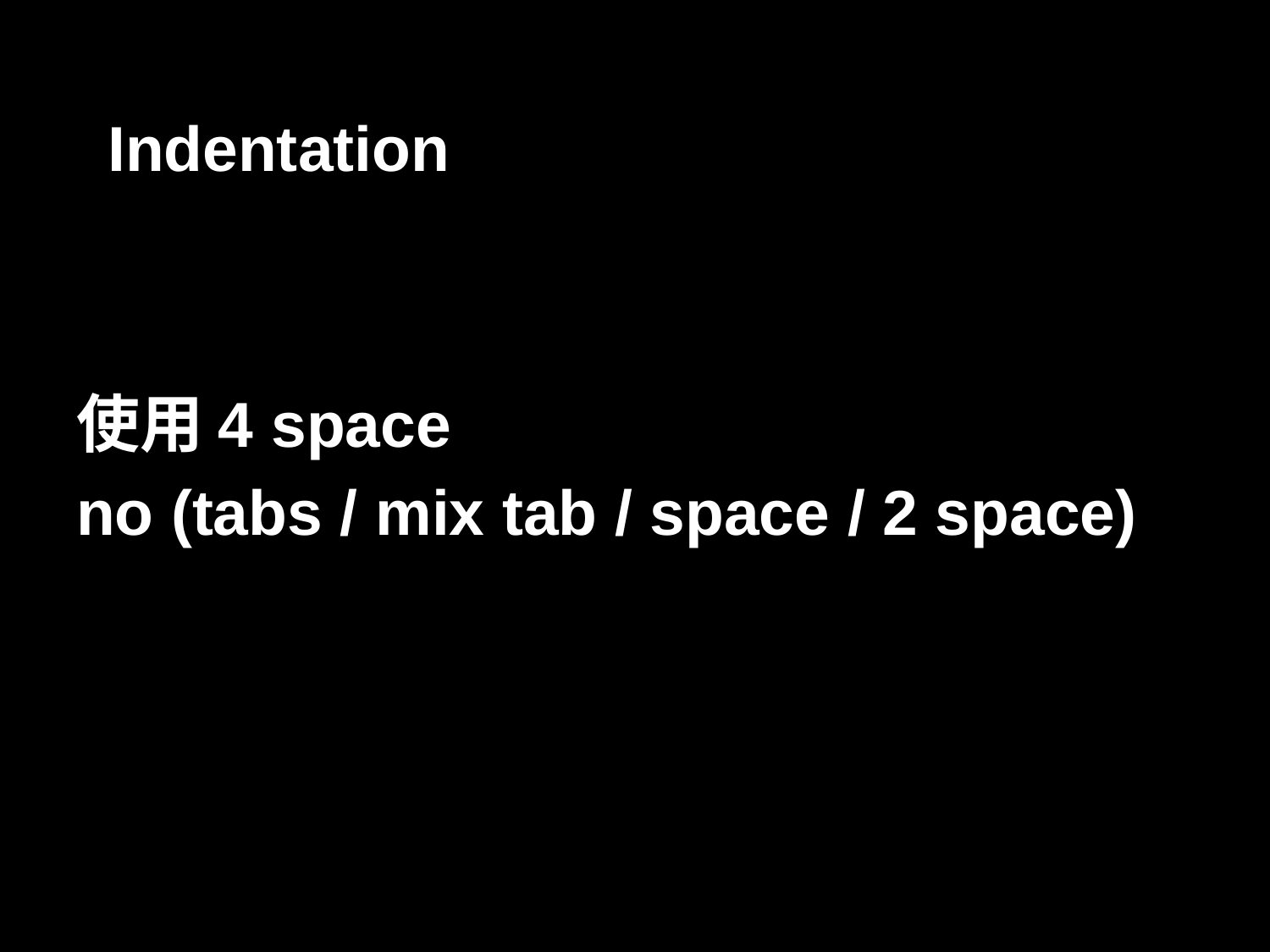

# Indentation

使用4 space
no (tabs / mix tab / space / 2 space)